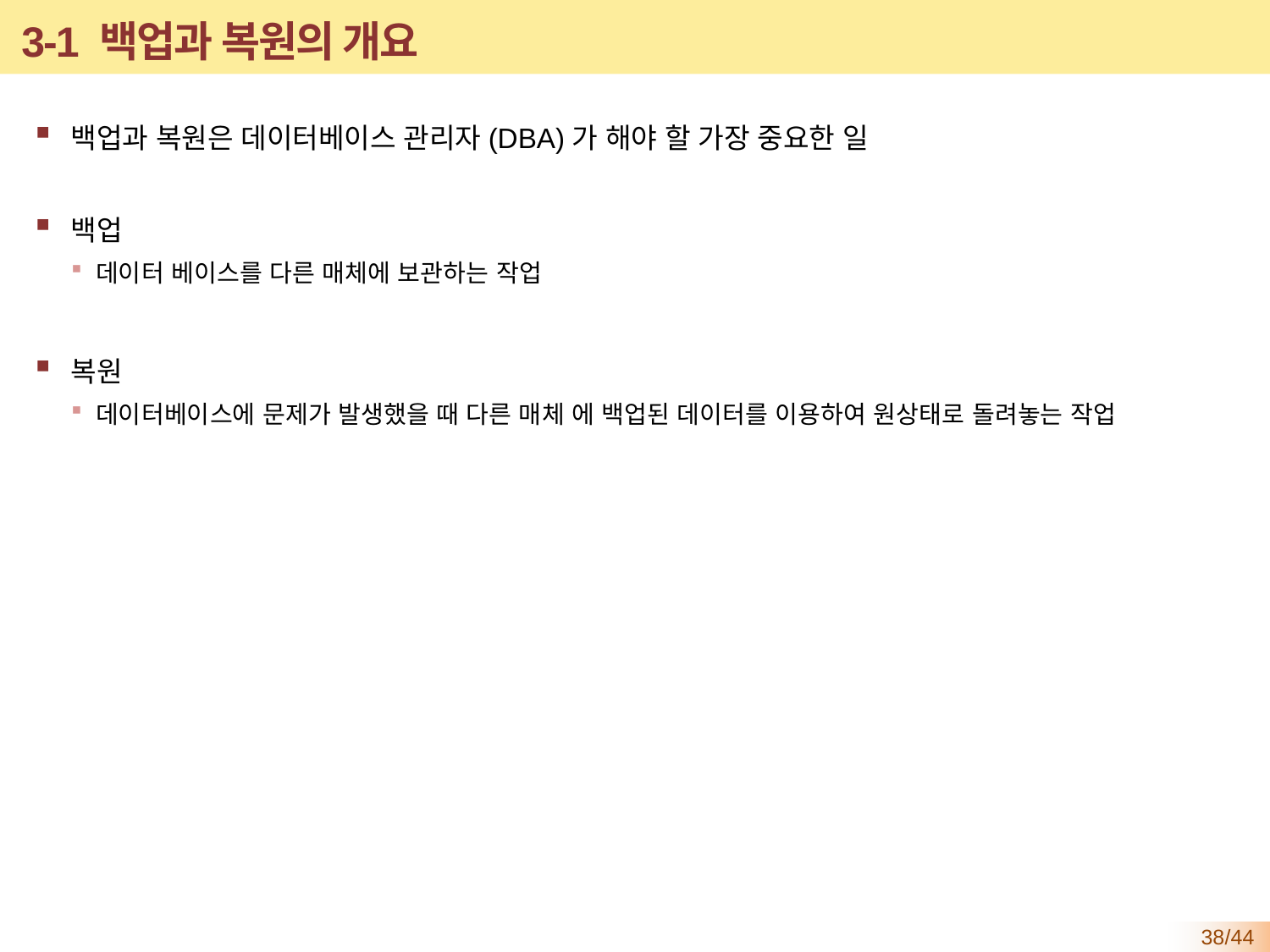

# 3-1 백업과 복원의 개요
백업과 복원은 데이터베이스 관리자(DBA)가 해야 할 가장 중요한 일

백업
데이터 베이스를 다른 매체에 보관하는 작업

복원
데이터베이스에 문제가 발생했을 때 다른 매체 에 백업된 데이터를 이용하여 원상태로 돌려놓는 작업